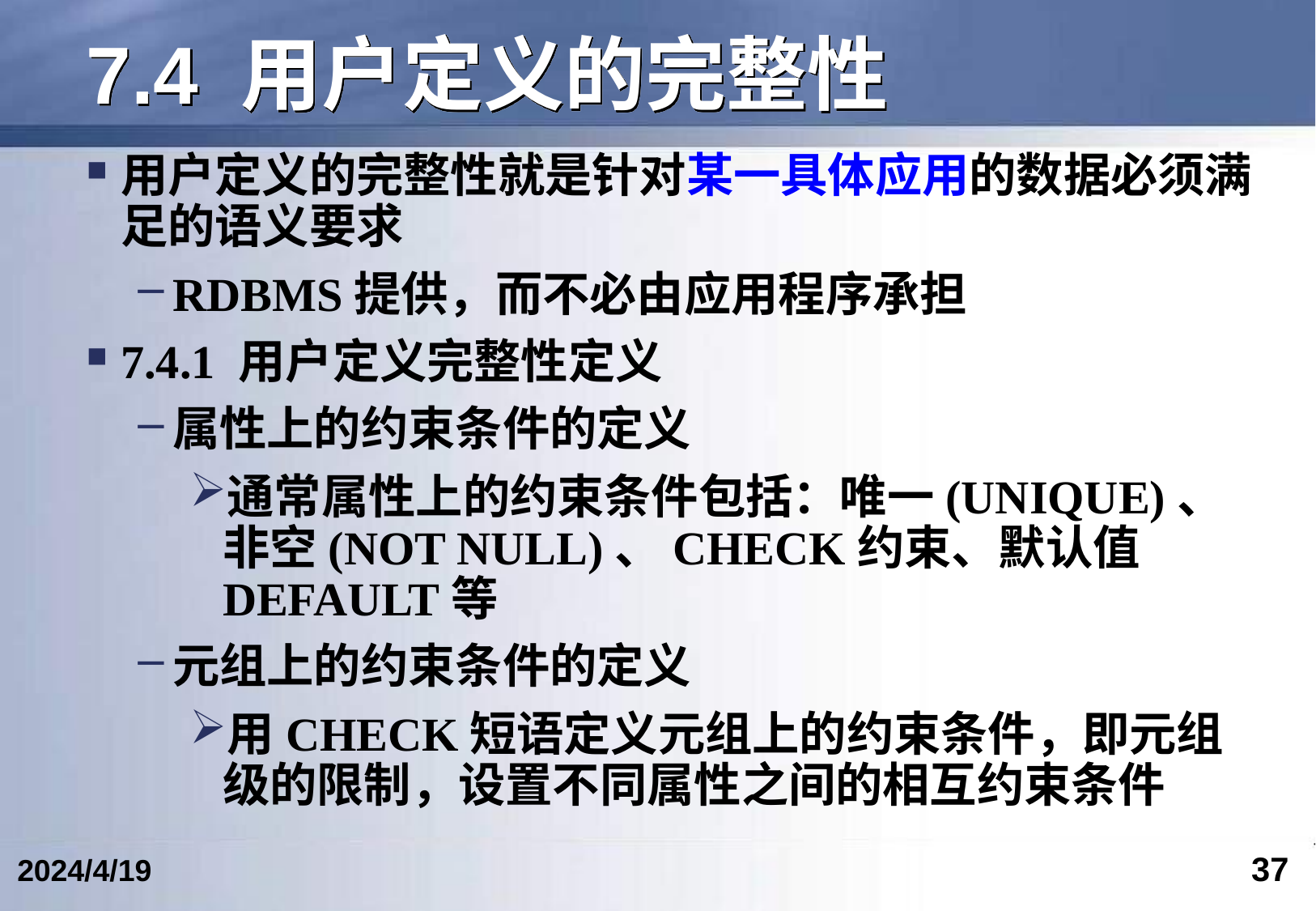

# 7.4 用户定义的完整性
用户定义的完整性就是针对某一具体应用的数据必须满足的语义要求
RDBMS提供，而不必由应用程序承担
7.4.1 用户定义完整性定义
属性上的约束条件的定义
通常属性上的约束条件包括：唯一(UNIQUE)、非空(NOT NULL)、CHECK约束、默认值DEFAULT等
元组上的约束条件的定义
用CHECK短语定义元组上的约束条件，即元组级的限制，设置不同属性之间的相互约束条件
37
2024/4/19